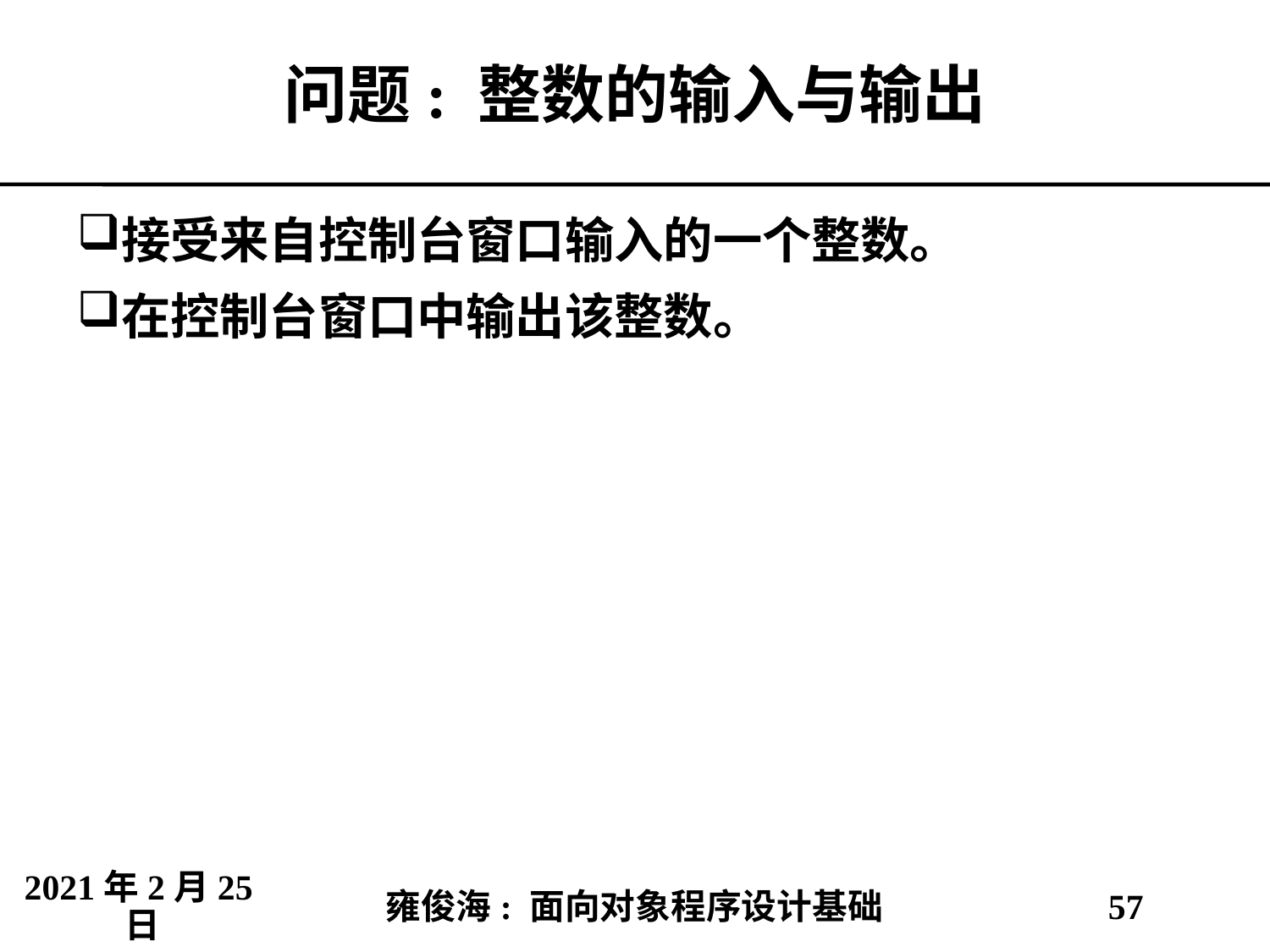

# 问题: 整数的输入与输出

接受来自控制台窗口输入的一个整数。
在控制台窗口中输出该整数。
2021年2月25日
雍俊海: 面向对象程序设计基础
57